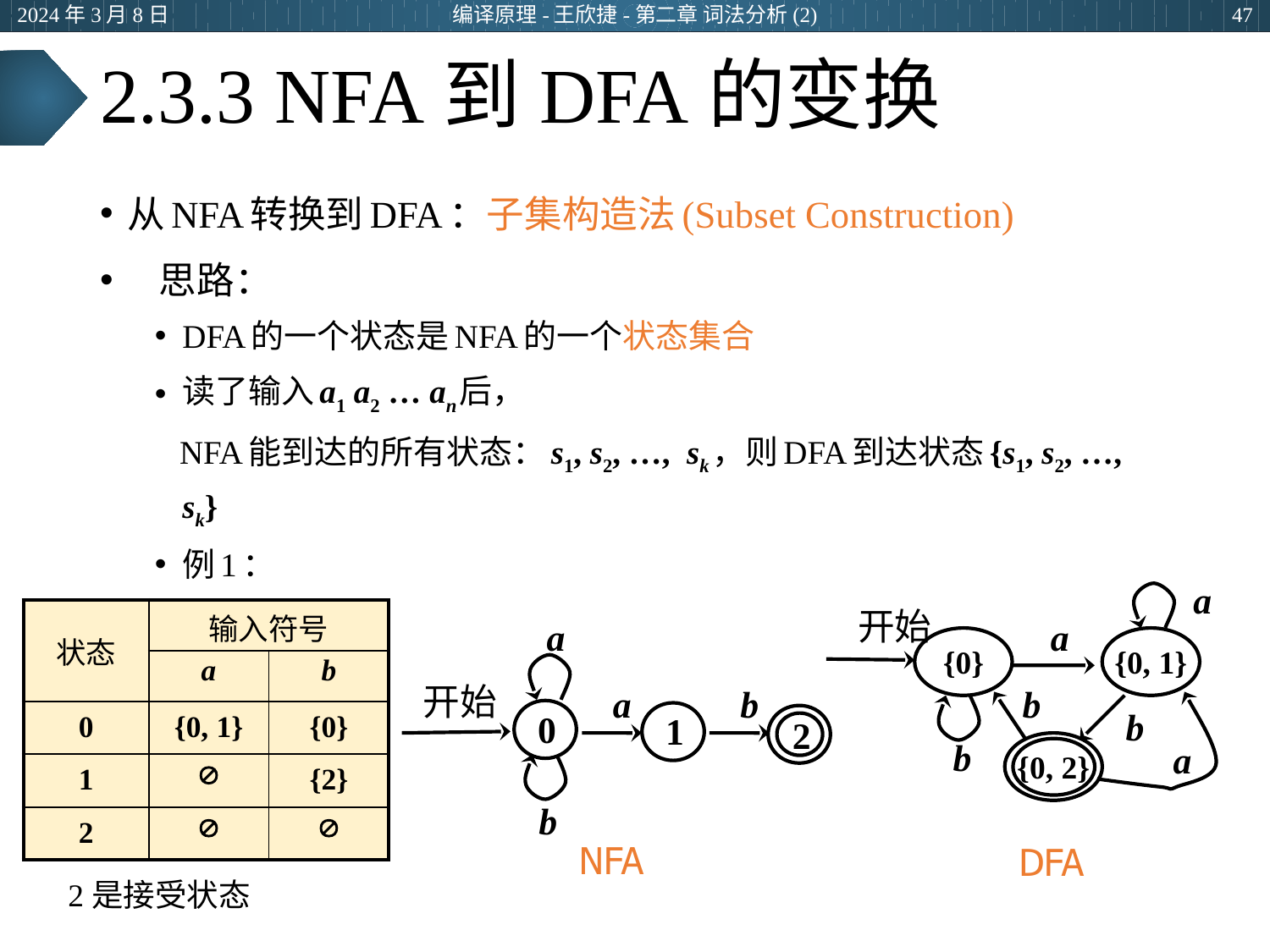

2024年3月8日
编译原理-王欣捷-第二章 词法分析(2)
47
# 2.3.3 NFA到DFA的变换
从NFA转换到DFA：子集构造法(Subset Construction)
   思路：
DFA的一个状态是NFA的一个状态集合
读了输入a1 a2 … an后，
   NFA能到达的所有状态：s1, s2, …,  sk，则DFA到达状态{s1, s2, …,  sk}
例1：

a

开始
{0}

a

{0, 1}
b

a

b

b
{0, 2}

DFA
| 状态 | 输入符号 |  |
| --- | --- | --- |
|  | a | b |
| 0 | {0, 1} | {0} |
| 1 | ∅ | {2} |
| 2 | ∅ | ∅ |
a

开始
a
b
0
1

2

b
NFA
2是接受状态